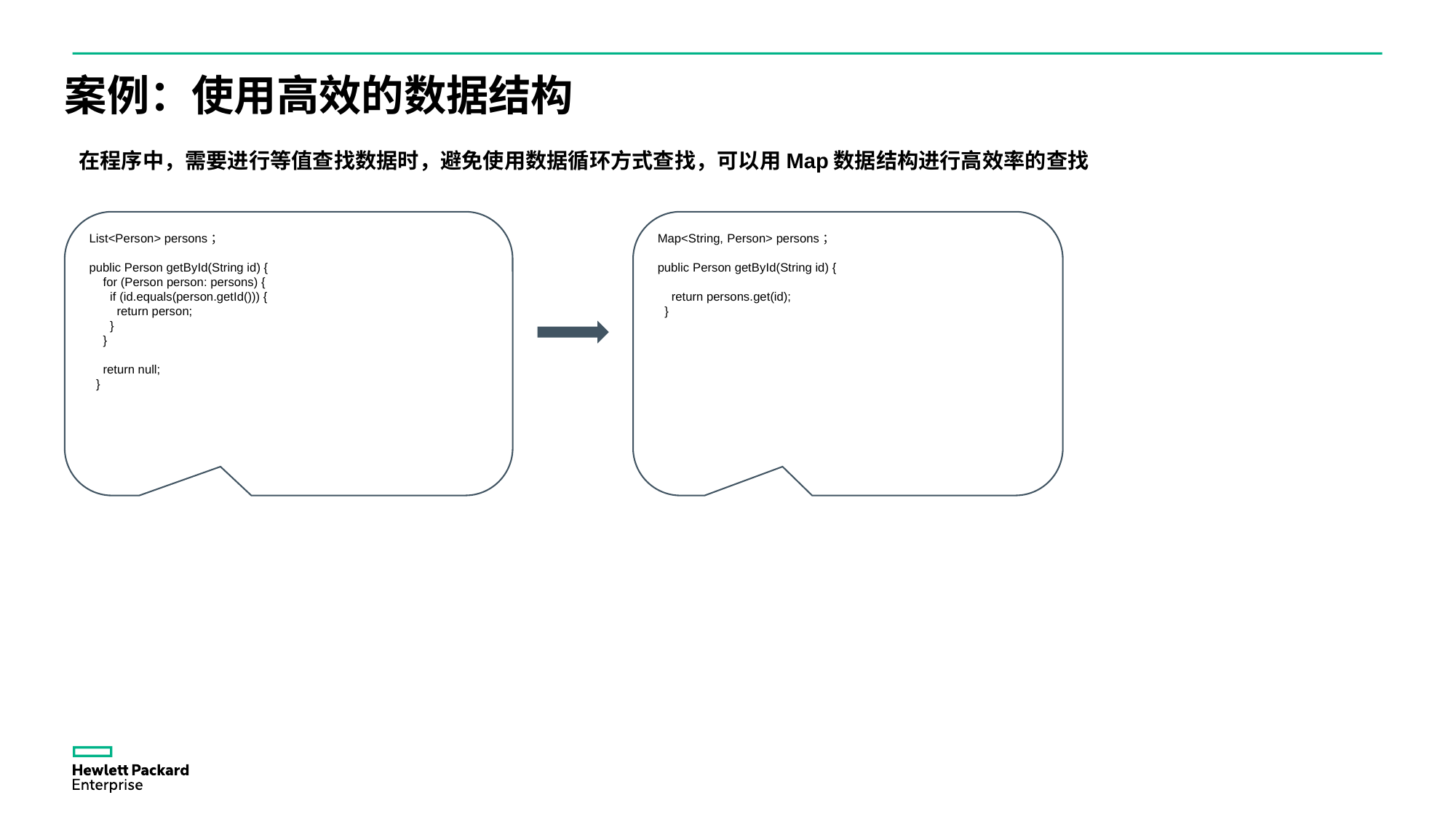

案例：使用高效的数据结构
在程序中，需要进行等值查找数据时，避免使用数据循环方式查找，可以用Map数据结构进行高效率的查找
List<Person> persons；

public Person getById(String id) {
    for (Person person: persons) {
      if (id.equals(person.getId())) {
        return person;
      }
    }

    return null;
  }
Map<String, Person> persons；

public Person getById(String id) {

    return persons.get(id);
  }